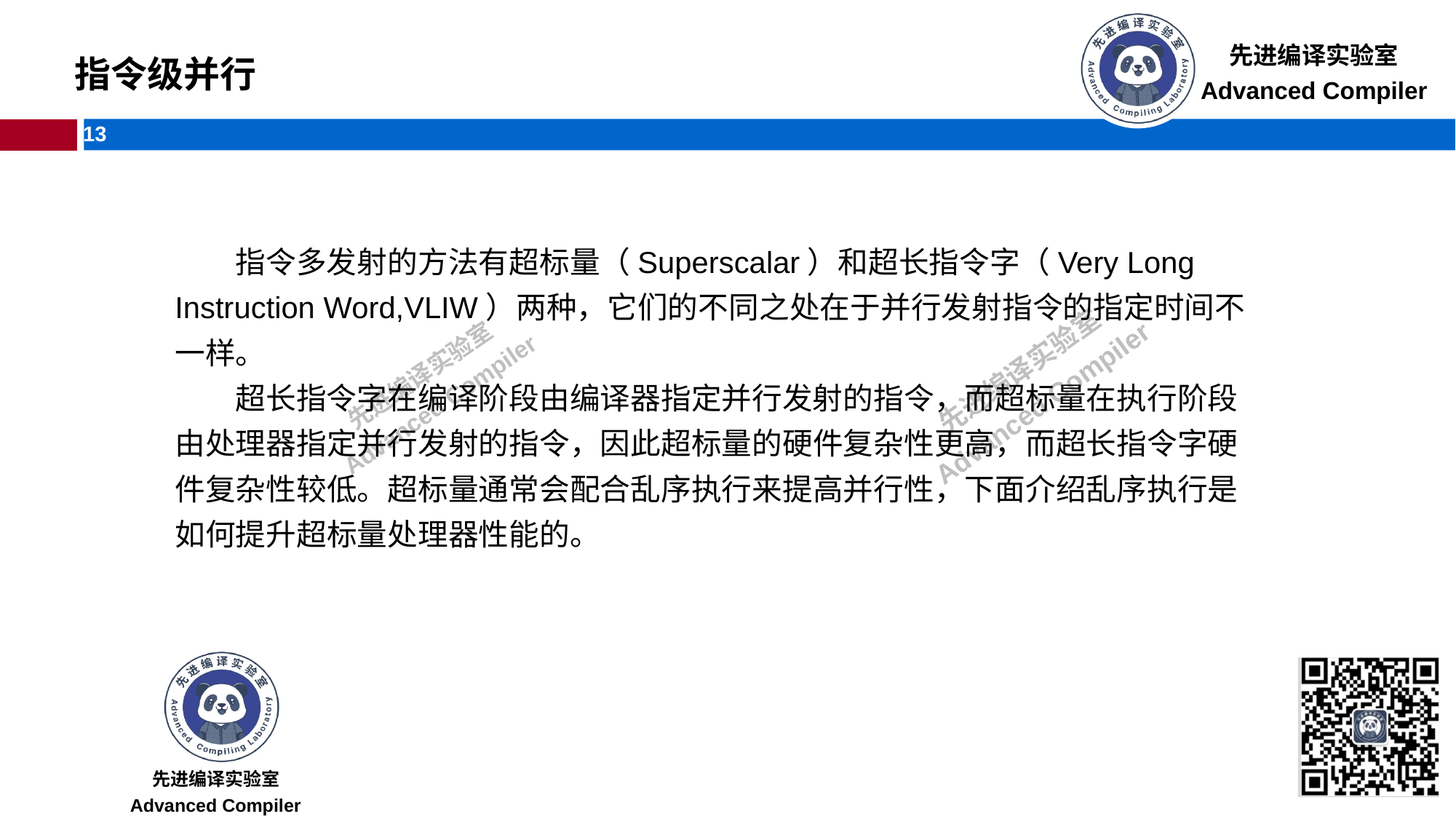

指令级并行
指令多发射的方法有超标量（Superscalar）和超长指令字（Very Long Instruction Word,VLIW）两种，它们的不同之处在于并行发射指令的指定时间不一样。
超长指令字在编译阶段由编译器指定并行发射的指令，而超标量在执行阶段由处理器指定并行发射的指令，因此超标量的硬件复杂性更高，而超长指令字硬件复杂性较低。超标量通常会配合乱序执行来提高并行性，下面介绍乱序执行是如何提升超标量处理器性能的。